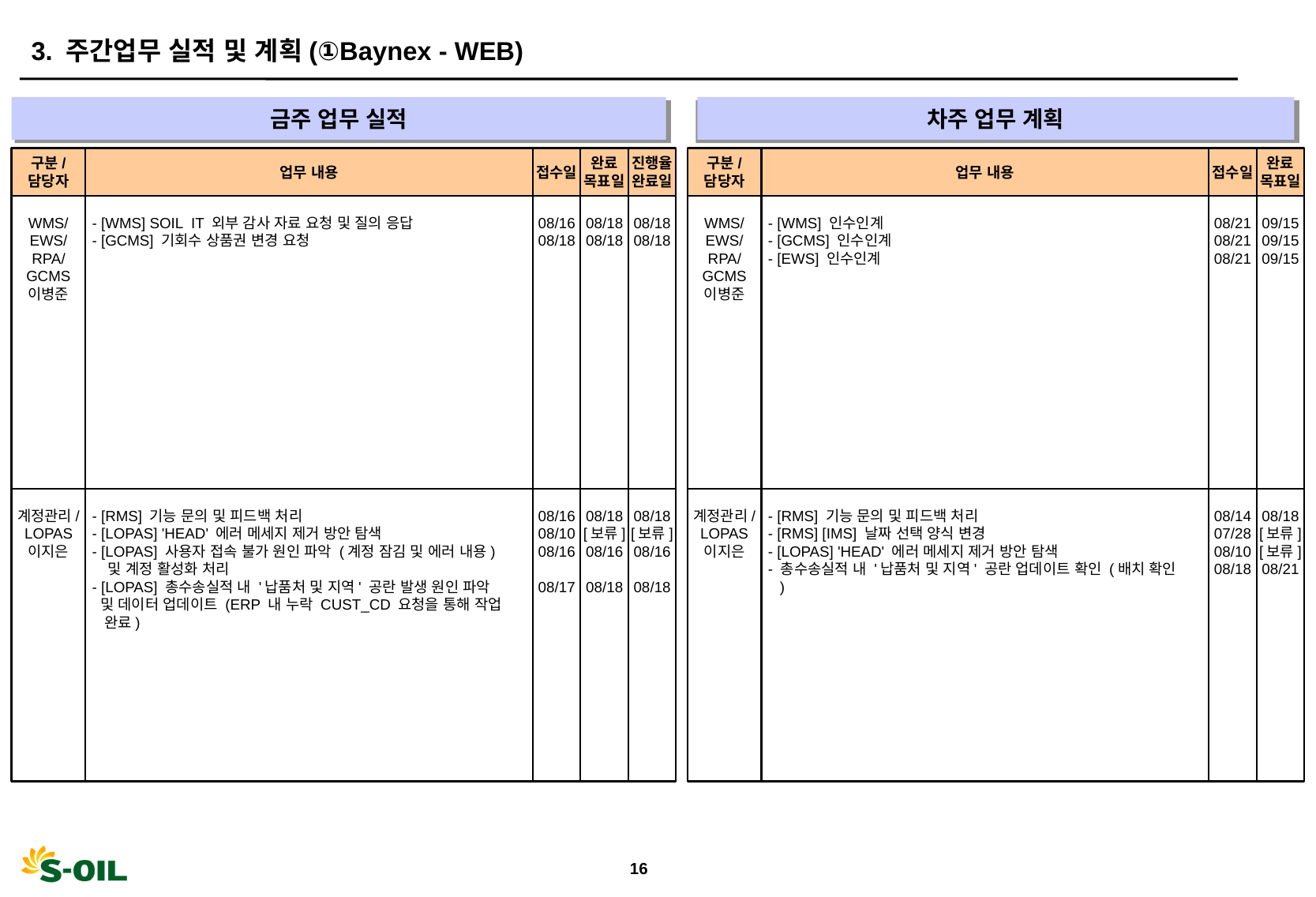

3. 주간업무 실적 및 계획(①Baynex - WEB)
금주 업무 실적
차주 업무 계획
" "
" "
구분/
담당자
업무 내용
접수일
완료
목표일
진행율
완료일
구분/
담당자
업무 내용
접수일
완료
목표일
WMS/
EWS/
RPA/
GCMS
이병준

- [WMS] SOIL  IT 외부 감사 자료 요청 및 질의 응답
- [GCMS] 기회수 상품권 변경 요청
08/16
08/18
08/18
08/18
08/18
08/18
WMS/
EWS/
RPA/
GCMS
이병준

- [WMS] 인수인계
- [GCMS] 인수인계
- [EWS] 인수인계
08/21
08/21
08/21
09/15
09/15
09/15
계정관리/
LOPAS
이지은

- [RMS] 기능 문의 및 피드백 처리
- [LOPAS] 'HEAD' 에러 메세지 제거 방안 탐색
- [LOPAS] 사용자 접속 불가 원인 파악 (계정 잠김 및 에러 내용)
   및 계정 활성화 처리
- [LOPAS] 총수송실적 내 '납품처 및 지역' 공란 발생 원인 파악
  및 데이터 업데이트 (ERP 내 누락 CUST_CD 요청을 통해 작업
   완료)
08/16
08/10
08/16
08/17
08/18
[보류]
08/16
08/18
08/18
[보류]
08/16
08/18
계정관리/
LOPAS
이지은

- [RMS] 기능 문의 및 피드백 처리
- [RMS] [IMS] 날짜 선택 양식 변경
- [LOPAS] 'HEAD' 에러 메세지 제거 방안 탐색
- 총수송실적 내 '납품처 및 지역' 공란 업데이트 확인 (배치 확인
  )
08/14
07/28
08/10
08/18
08/18
[보류]
[보류]
08/21